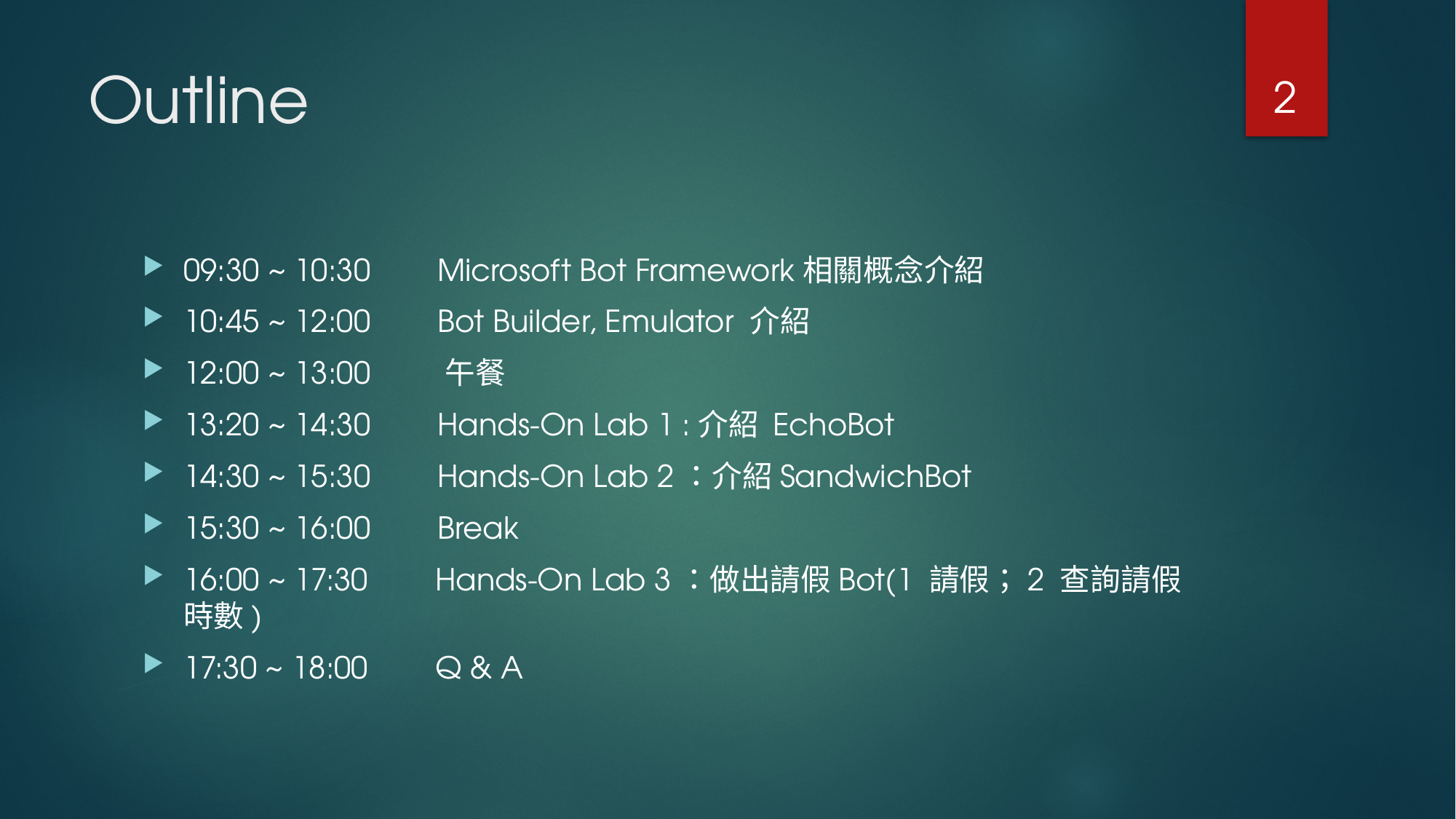

2
# Outline
09:30 ~ 10:30        Microsoft Bot Framework相關概念介紹
10:45 ~ 12:00        Bot Builder, Emulator 介紹
12:00 ~ 13:00        午餐
13:20 ~ 14:30        Hands-On Lab 1 :介紹 EchoBot
14:30 ~ 15:30        Hands-On Lab 2：介紹SandwichBot
15:30 ~ 16:00        Break
16:00 ~ 17:30        Hands-On Lab 3：做出請假Bot(1 請假；2 查詢請假時數)
17:30 ~ 18:00        Q & A